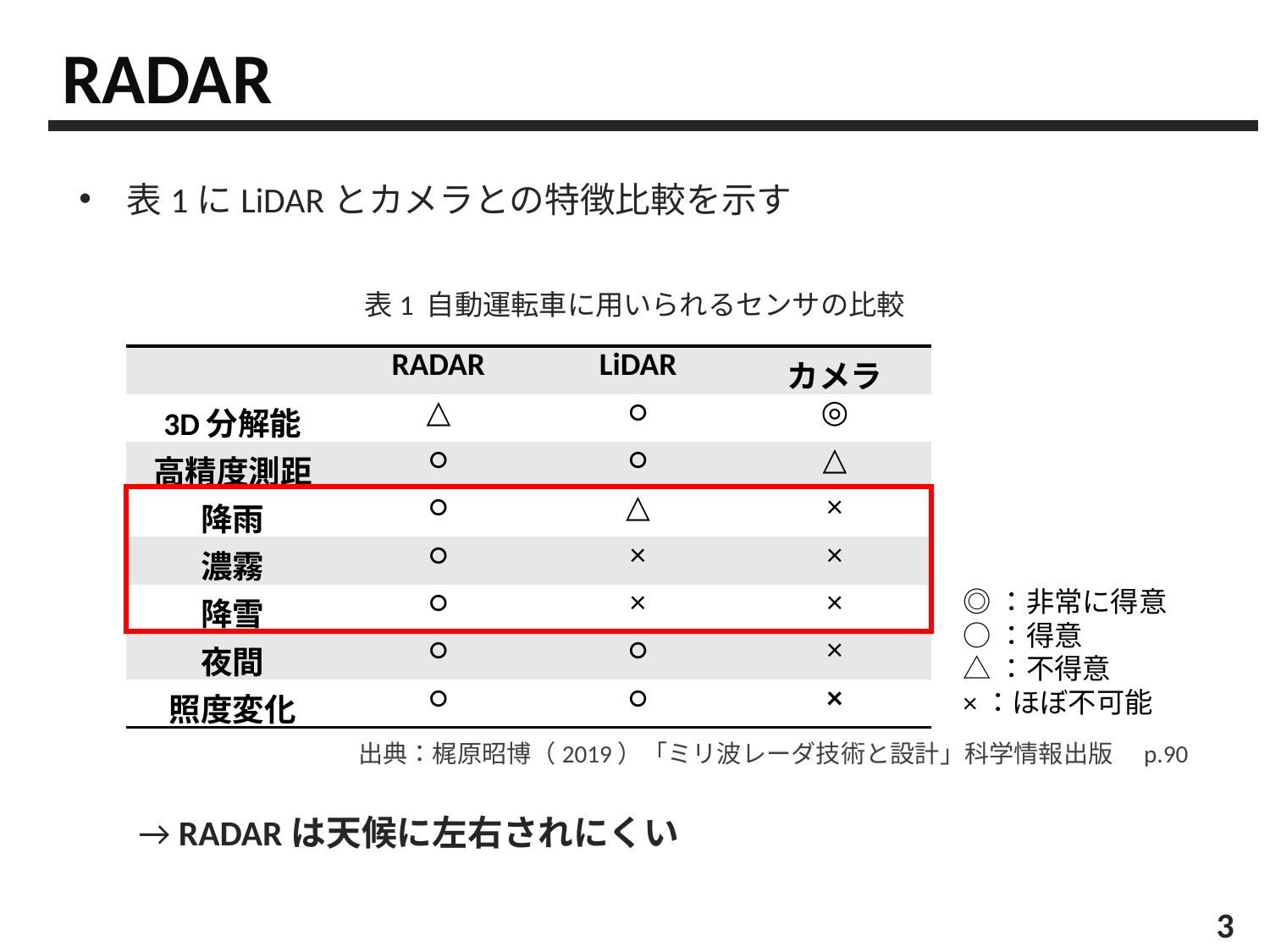

RADAR
表1にLiDARとカメラとの特徴比較を示す
表1 自動運転車に用いられるセンサの比較
|  | RADAR | LiDAR | カメラ |
| --- | --- | --- | --- |
| 3D分解能 | △ | ○ | ◎ |
| 高精度測距 | ○ | ○ | △ |
| 降雨 | ○ | △ | × |
| 濃霧 | ○ | × | × |
| 降雪 | ○ | × | × |
| 夜間 | ○ | ○ | × |
| 照度変化 | ○ | ○ | × |

◎：非常に得意
○：得意
△：不得意
×：ほぼ不可能
出典：梶原昭博（2019）「ミリ波レーダ技術と設計」科学情報出版　p.90
→ RADARは天候に左右されにくい
3